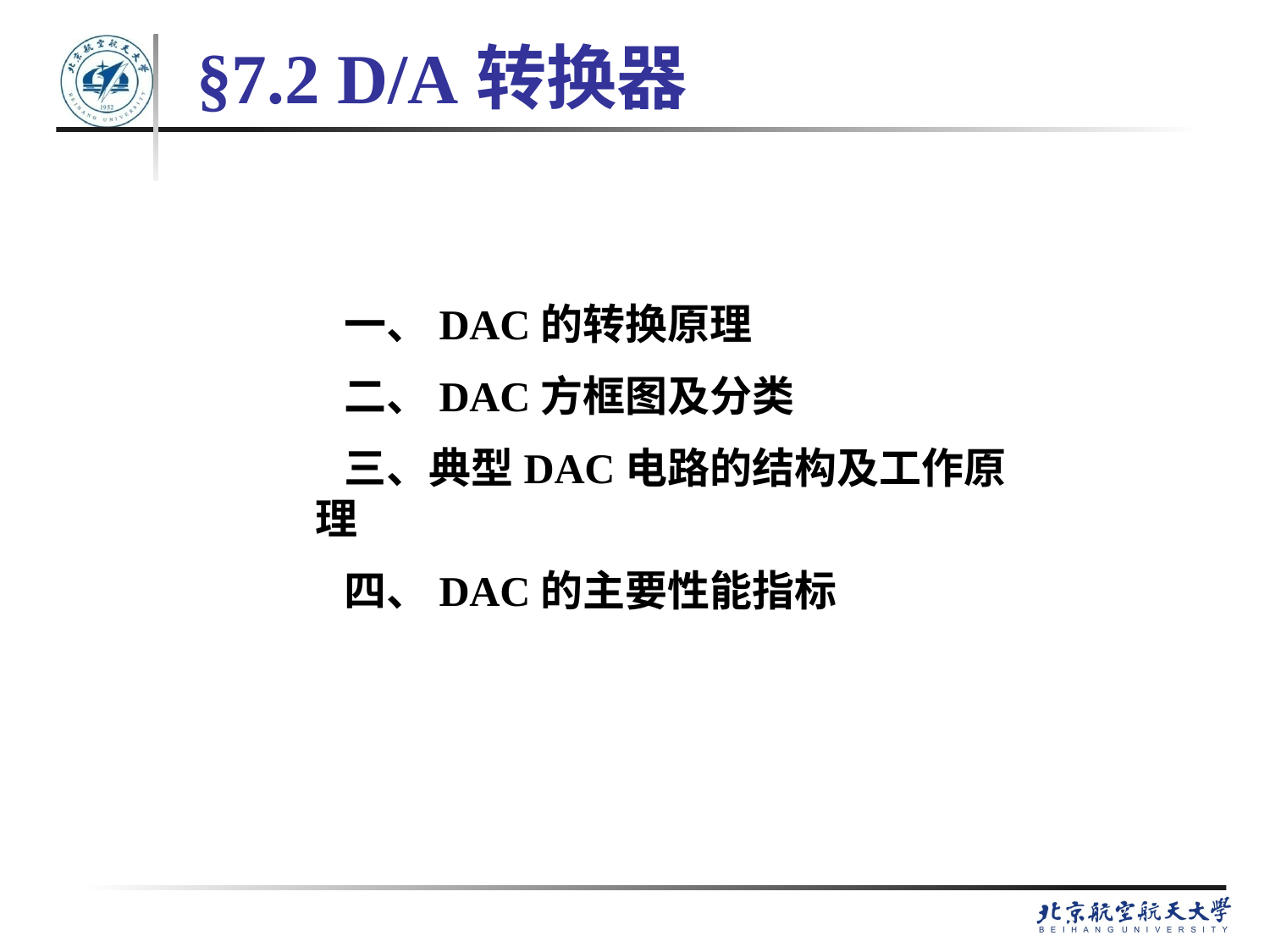

# §7.2 D/A转换器
  一、DAC的转换原理
  二、DAC方框图及分类
  三、典型DAC电路的结构及工作原理
  四、DAC的主要性能指标
5